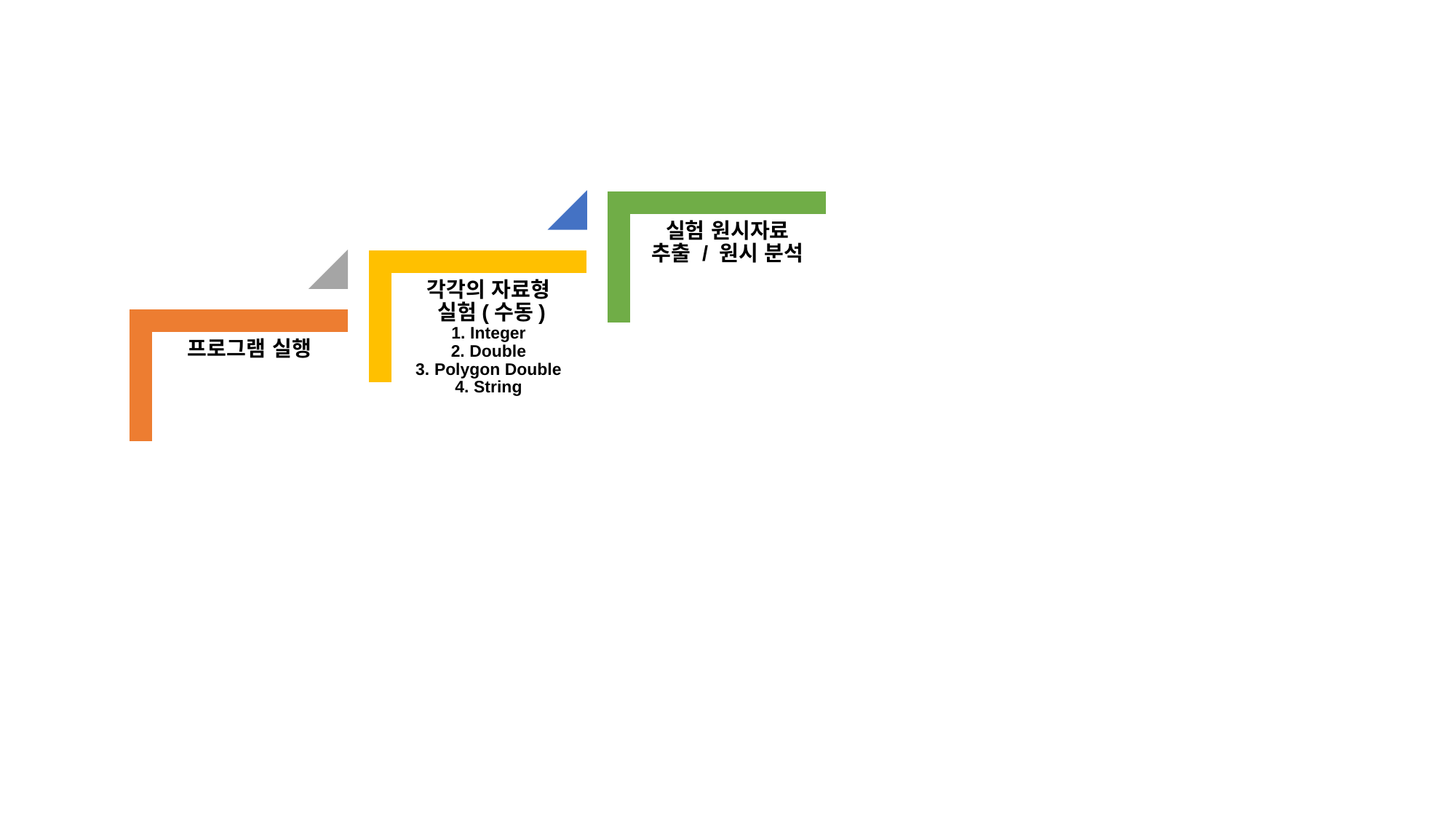

프로그램 실행
각각의 자료형
 실험(수동)
1. Integer
2. Double
3. Polygon Double
4. String
실험 원시자료
추출 / 원시 분석